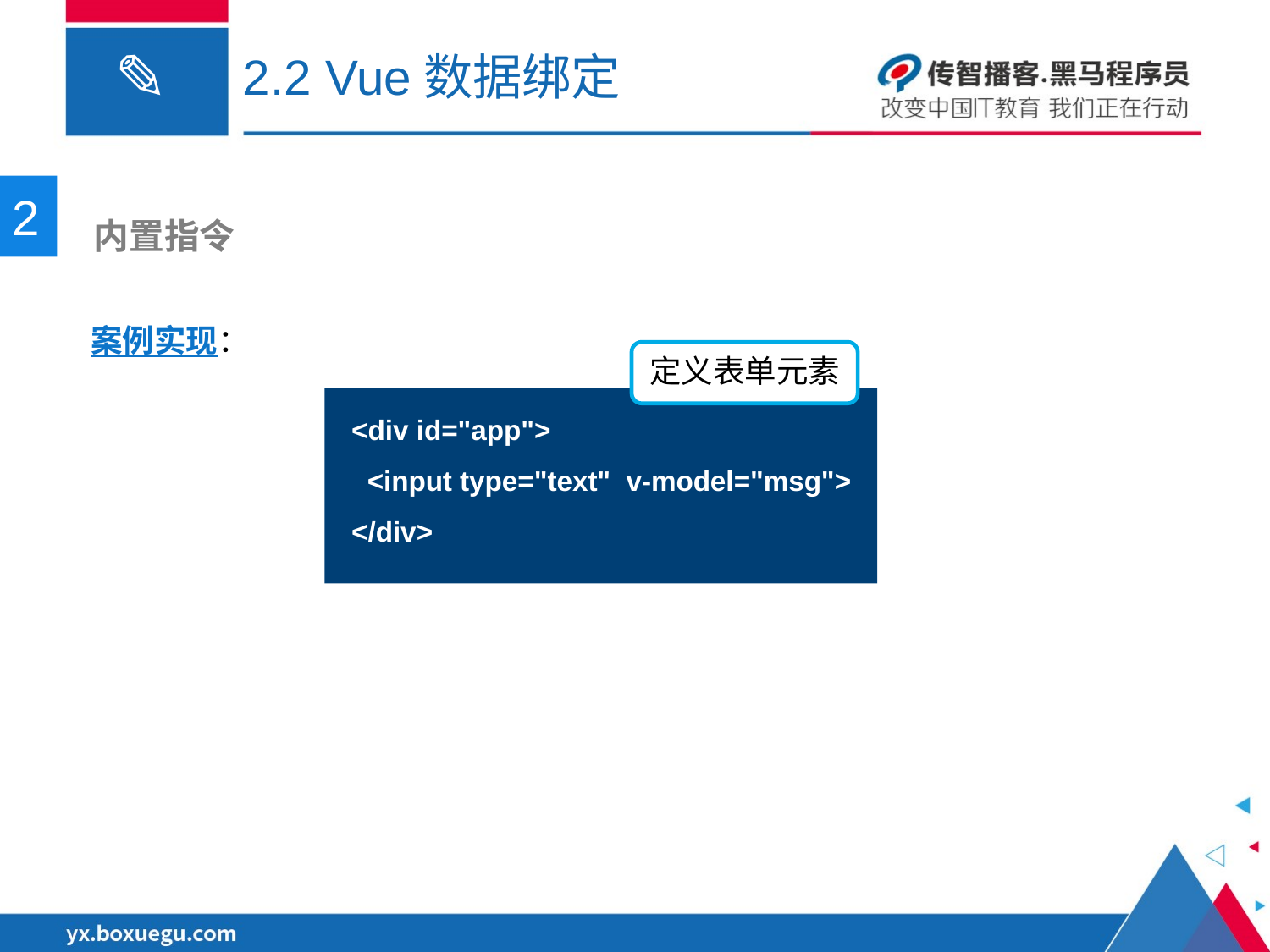

# 2.2 Vue数据绑定

2
  内置指令
案例实现：
定义表单元素

<div id="app">
  <input type="text"  v-model="msg">
</div>